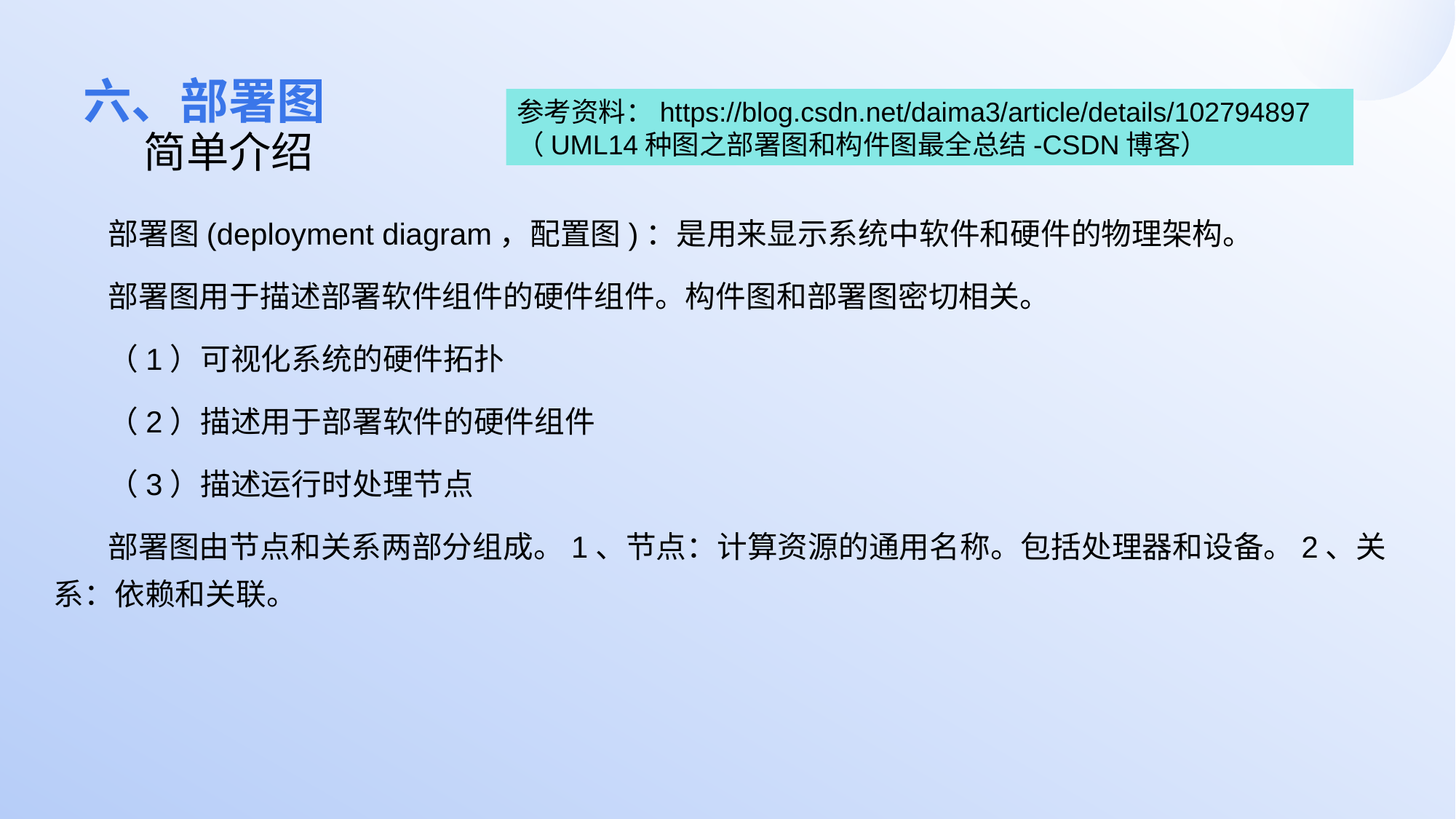

# 六、部署图
参考资料：https://blog.csdn.net/daima3/article/details/102794897
（UML14种图之部署图和构件图最全总结-CSDN博客）
简单介绍
部署图(deployment diagram，配置图)：是用来显示系统中软件和硬件的物理架构。
部署图用于描述部署软件组件的硬件组件。构件图和部署图密切相关。
（1）可视化系统的硬件拓扑
（2）描述用于部署软件的硬件组件
（3）描述运行时处理节点
部署图由节点和关系两部分组成。1、节点：计算资源的通用名称。包括处理器和设备。2、关系：依赖和关联。